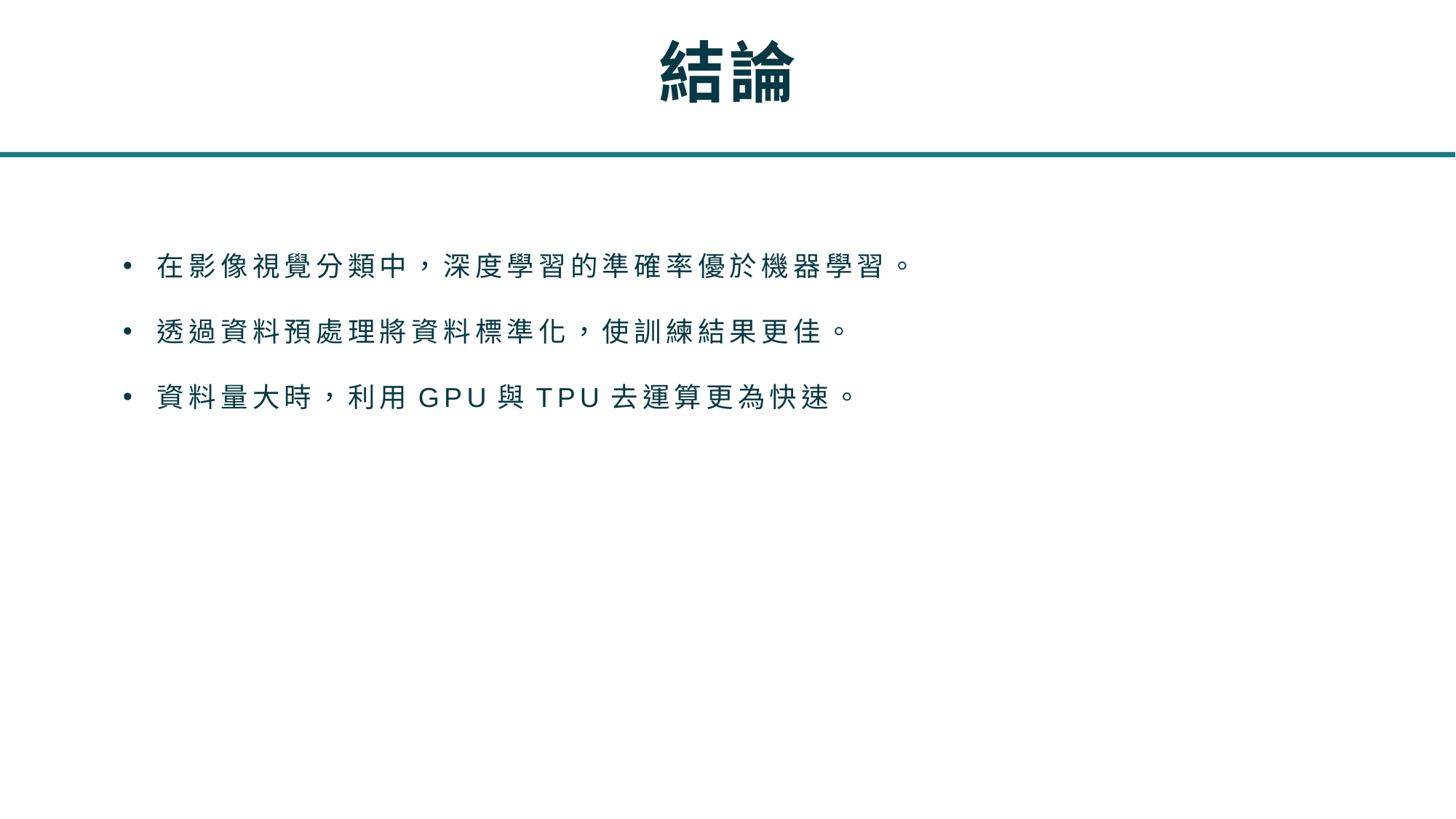

# 結論

在影像視覺分類中，深度學習的準確率優於機器學習。

透過資料預處理將資料標準化，使訓練結果更佳。

資料量大時，利用GPU與TPU去運算更為快速。